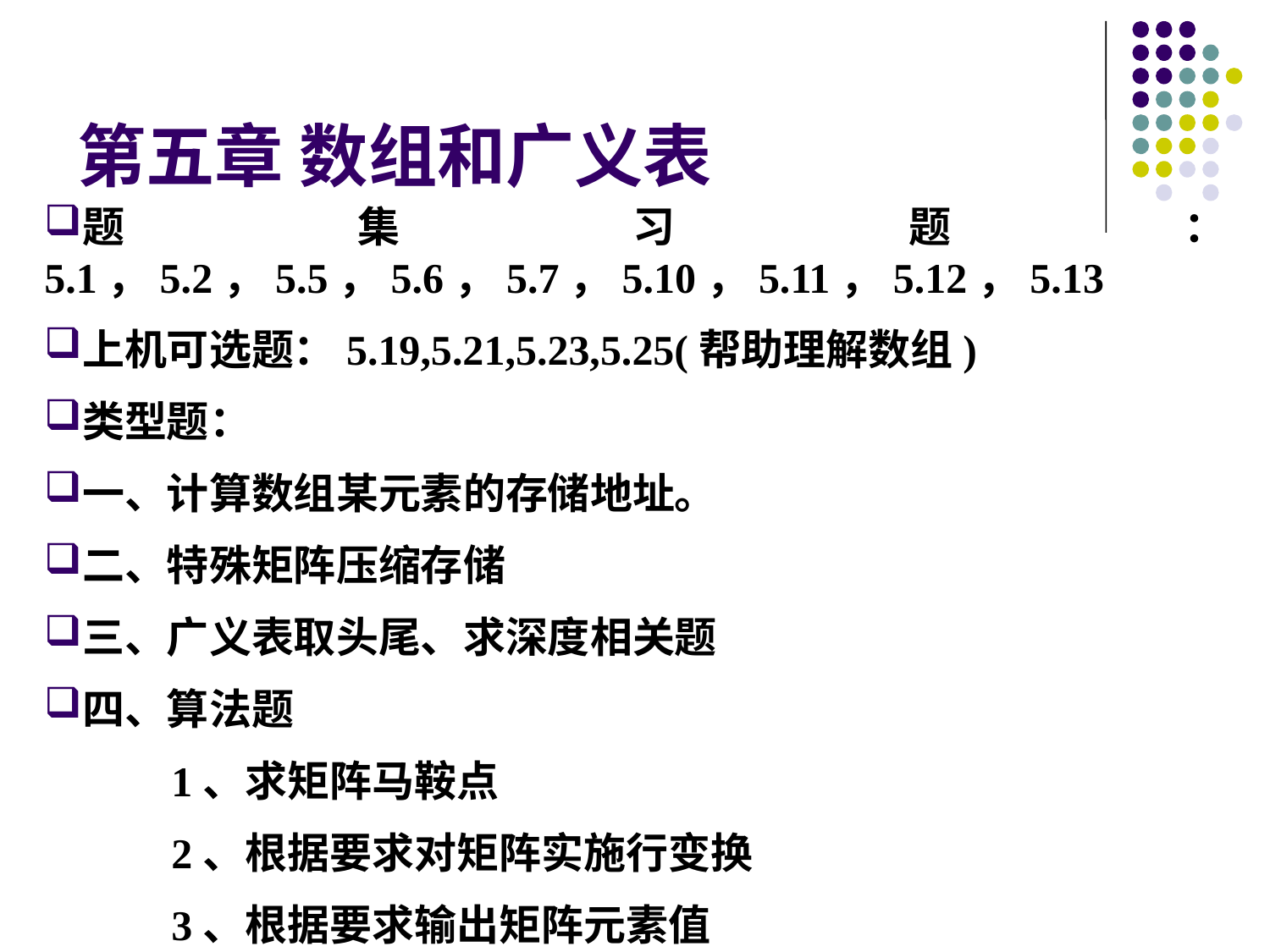

第五章 数组和广义表
题集习题：5.1，5.2，5.5，5.6，5.7，5.10，5.11，5.12，5.13
上机可选题：5.19,5.21,5.23,5.25(帮助理解数组)
类型题：
一、计算数组某元素的存储地址。
二、特殊矩阵压缩存储
三、广义表取头尾、求深度相关题
四、算法题
1、求矩阵马鞍点
2、根据要求对矩阵实施行变换
3、根据要求输出矩阵元素值